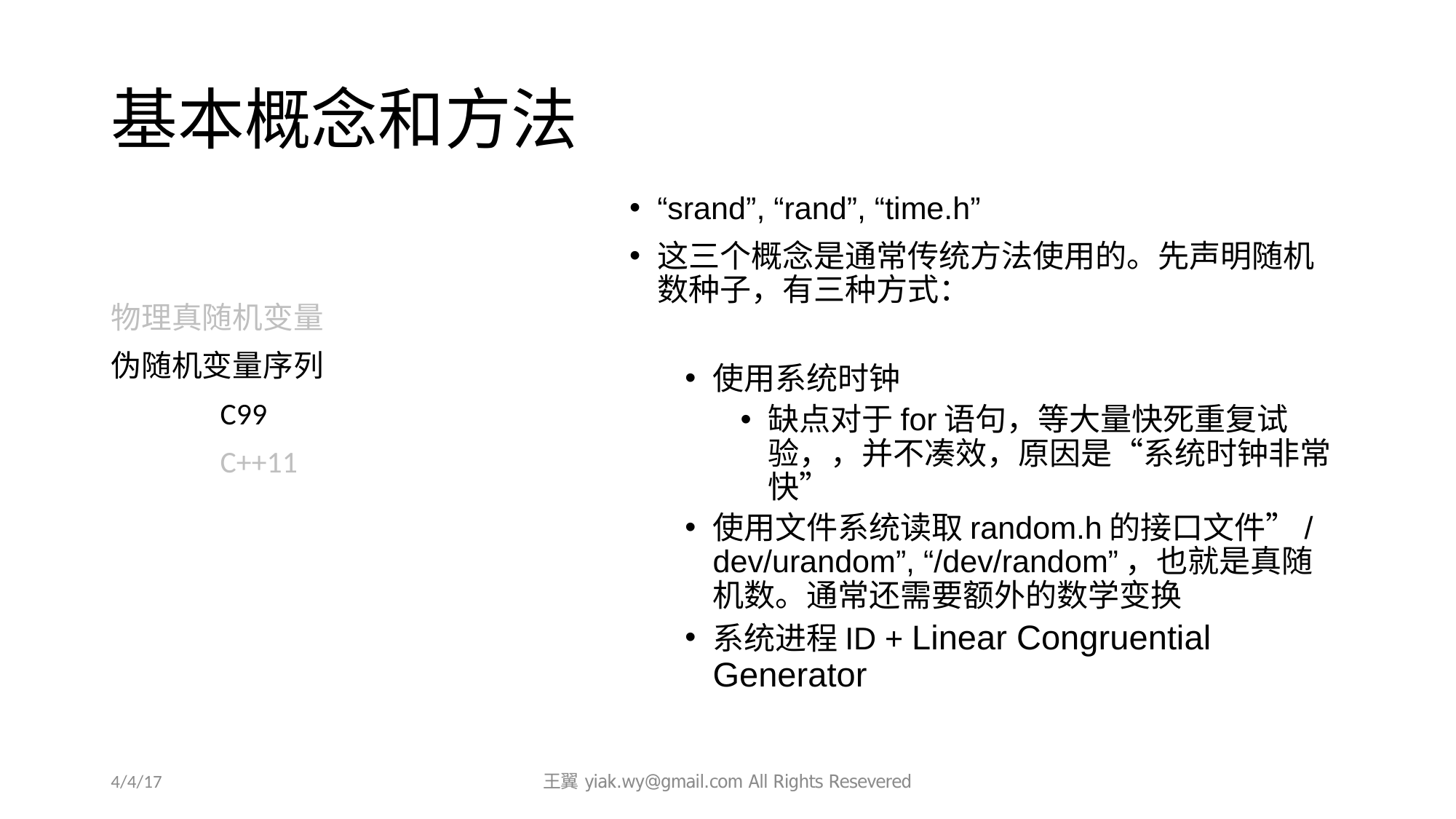

# 基本概念和方法

“srand”, “rand”, “time.h”
这三个概念是通常传统方法使用的。先声明随机数种子，有三种方式：

使用系统时钟
缺点对于for语句，等大量快死重复试验，，并不凑效，原因是“系统时钟非常快”
使用文件系统读取random.h的接口文件”/dev/urandom”, “/dev/random”，也就是真随机数。通常还需要额外的数学变换
系统进程ID + Linear Congruential Generator

物理真随机变量
伪随机变量序列
	C99
	C++11

4/4/17
王翼 yiak.wy@gmail.com All Rights Resevered